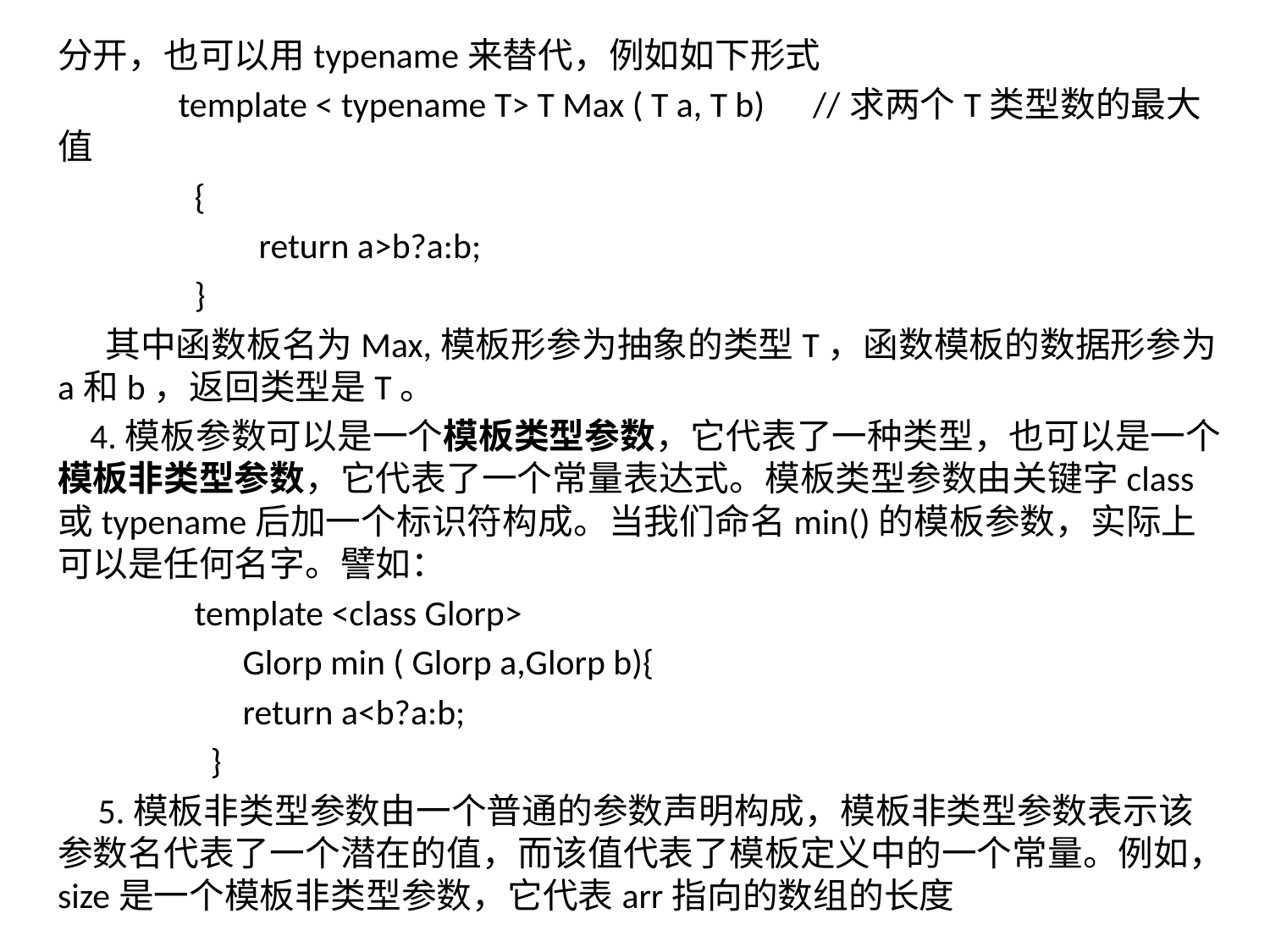

分开，也可以用typename来替代，例如如下形式
               template < typename T> T Max ( T a, T b)      //求两个T类型数的最大值
                 {
                         return a>b?a:b;
                 }
     其中函数板名为Max,模板形参为抽象的类型T，函数模板的数据形参为a和b，返回类型是T。
    4.模板参数可以是一个模板类型参数，它代表了一种类型，也可以是一个模板非类型参数，它代表了一个常量表达式。模板类型参数由关键字class或typename后加一个标识符构成。当我们命名min()的模板参数，实际上可以是任何名字。譬如：
                 template <class Glorp>
                       Glorp min ( Glorp a,Glorp b){
                       return a<b?a:b;
                   }
     5.模板非类型参数由一个普通的参数声明构成，模板非类型参数表示该参数名代表了一个潜在的值，而该值代表了模板定义中的一个常量。例如，size是一个模板非类型参数，它代表arr指向的数组的长度